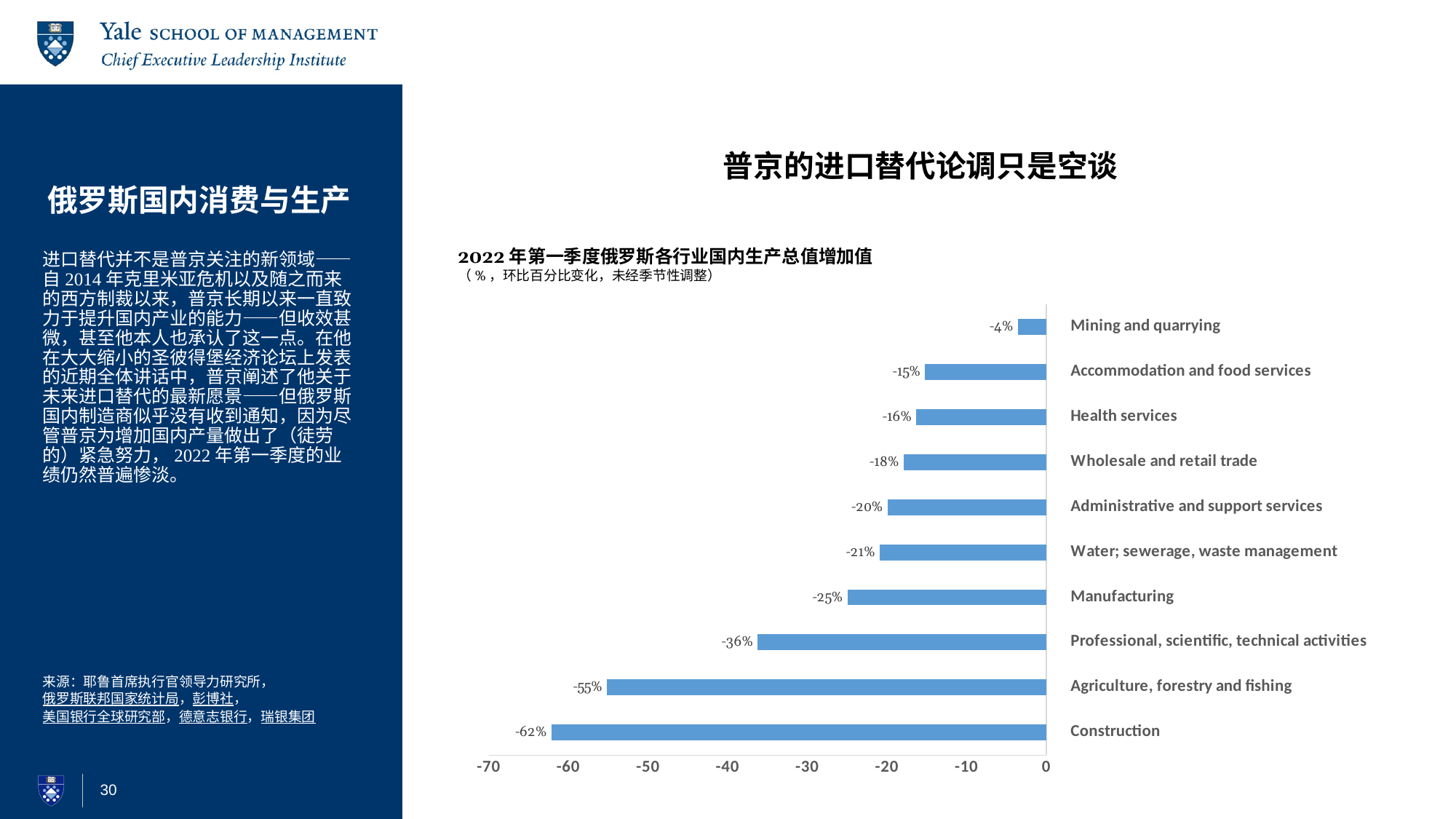

# 俄罗斯国内消费与生产
普京的进口替代论调只是空谈
进口替代并不是普京关注的新领域——自2014年克里米亚危机以及随之而来的西方制裁以来，普京长期以来一直致力于提升国内产业的能力——但收效甚微，甚至他本人也承认了这一点。在他在大大缩小的圣彼得堡经济论坛上发表的近期全体讲话中，普京阐述了他关于未来进口替代的最新愿景——但俄罗斯国内制造商似乎没有收到通知，因为尽管普京为增加国内产量做出了（徒劳的）紧急努力，2022年第一季度的业绩仍然普遍惨淡。
2022年第一季度俄罗斯各行业国内生产总值增加值
（%，环比百分比变化，未经季节性调整）

### Chart

| Category |  |
|---|---|
|     Construction | -62.17 |
|     Agriculture, forestry and fishing | -55.2 |
|     Professional, scientific, technical activities | -36.26 |
|     Manufacturing | -24.99 |
|     Water; sewerage, waste management | -20.94 |
|     Administrative and support services | -19.96 |
|     Wholesale and retail trade | -17.94 |
|     Health services | -16.34 |
|     Accommodation and food services | -15.24 |
|     Mining and quarrying | -3.59 |
来源：耶鲁首席执行官领导力研究所，俄罗斯联邦国家统计局，彭博社，美国银行全球研究部，德意志银行，瑞银集团
30